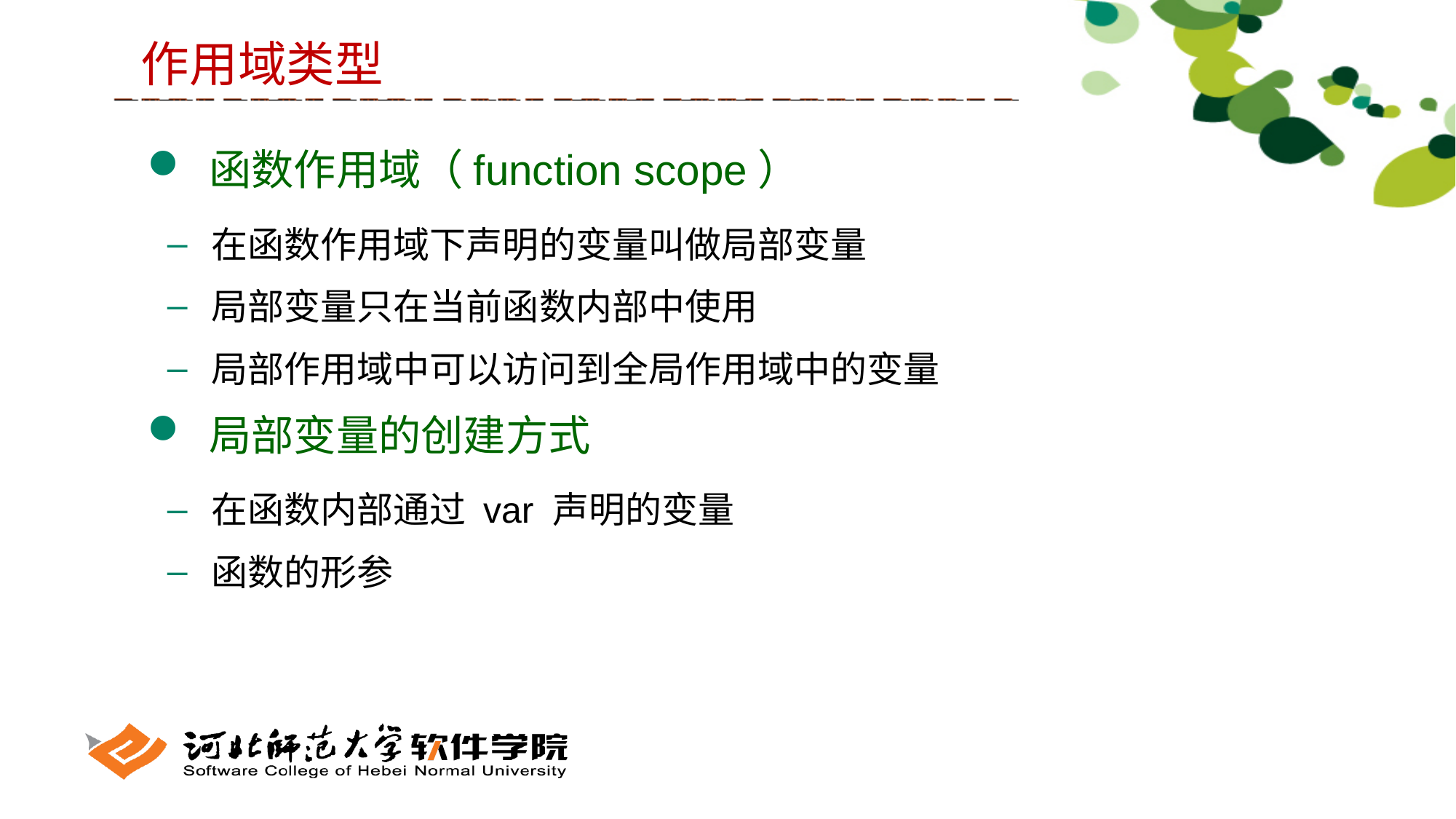

作用域类型
 函数作用域（function scope）
 在函数作用域下声明的变量叫做局部变量
 局部变量只在当前函数内部中使用
 局部作用域中可以访问到全局作用域中的变量
 局部变量的创建方式
 在函数内部通过 var 声明的变量
 函数的形参